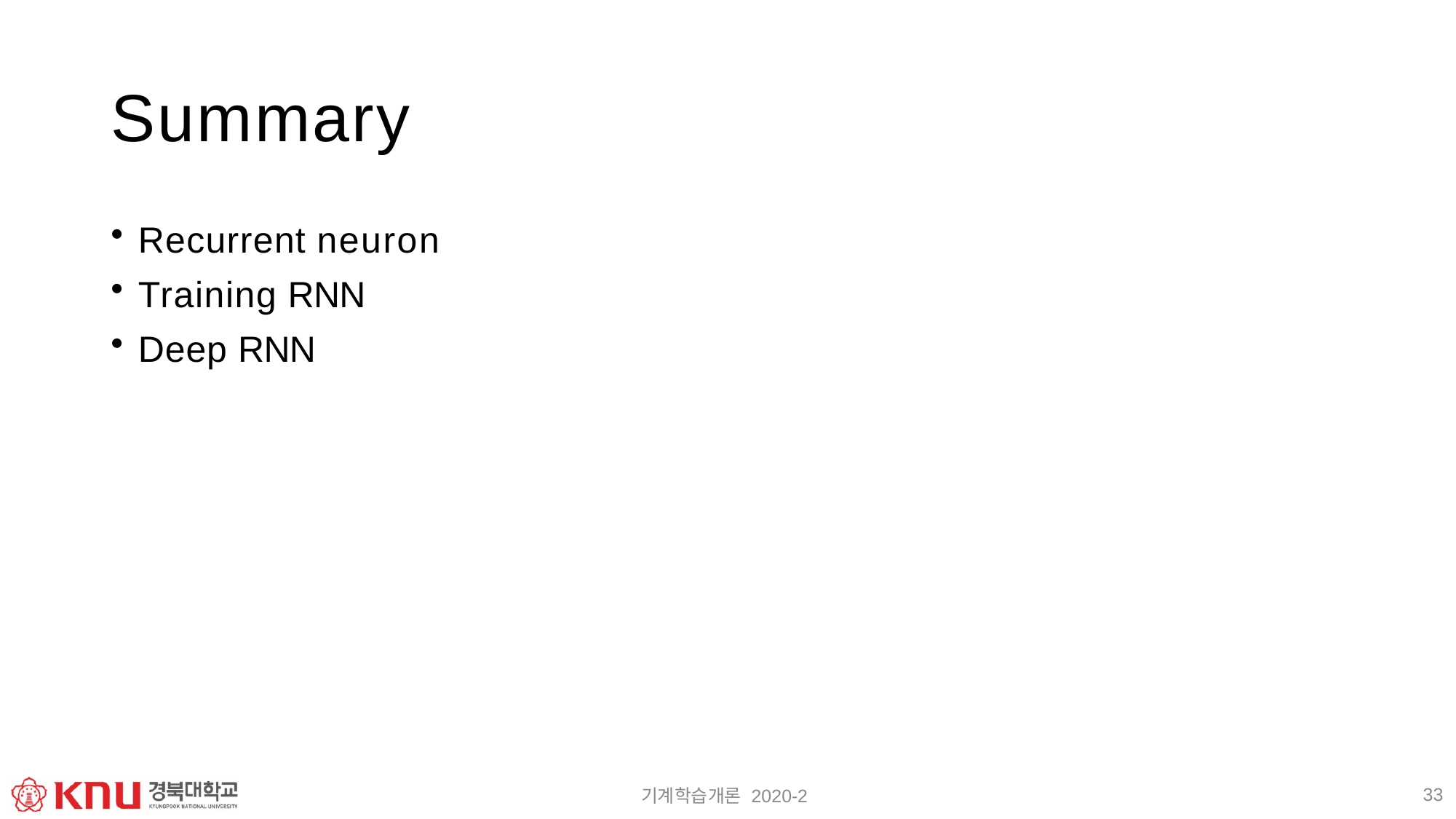

# Summary
Recurrent neuron
Training RNN
Deep RNN
33
기계학습개론 2020-2